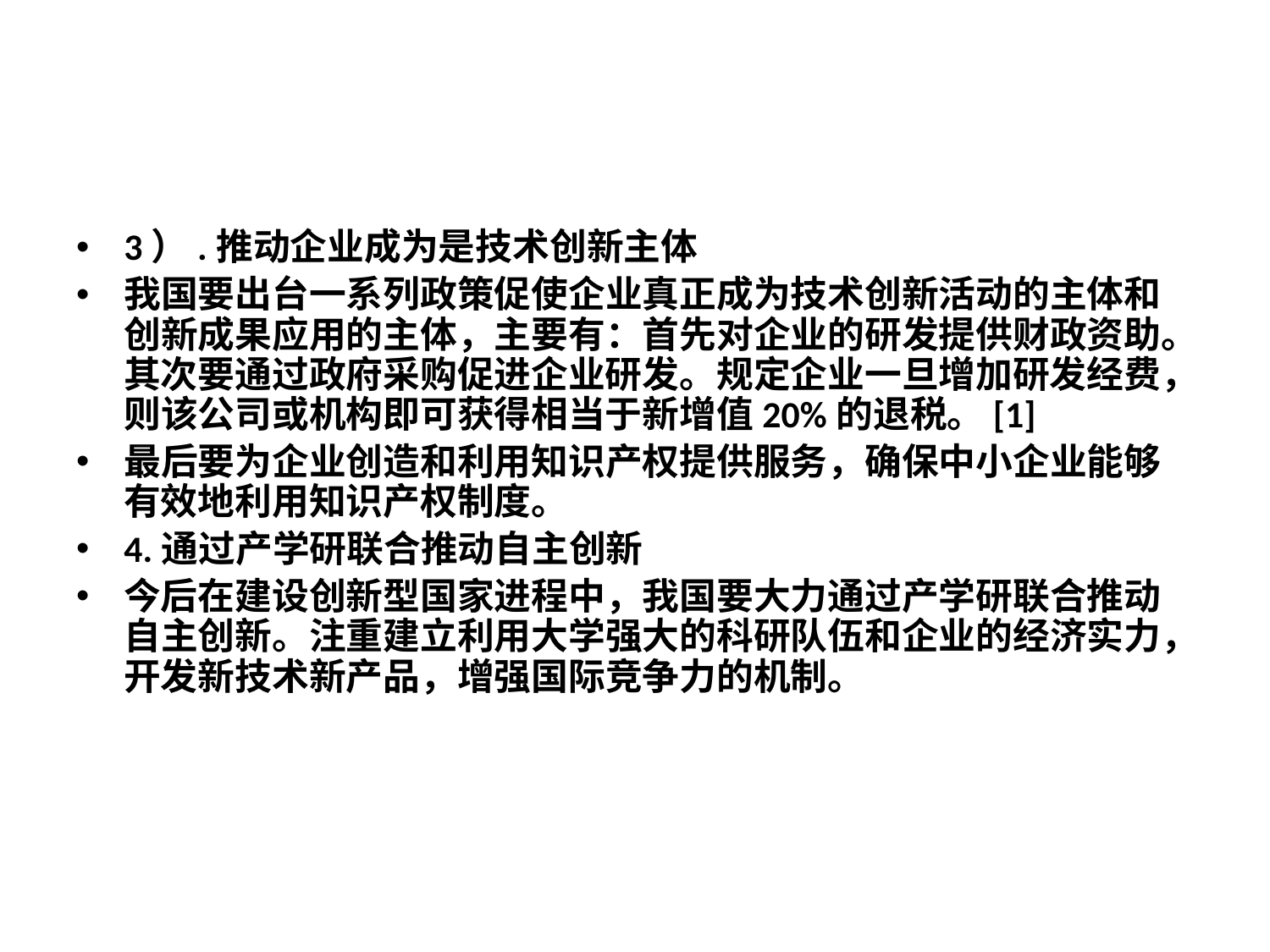

#
3）.推动企业成为是技术创新主体
我国要出台一系列政策促使企业真正成为技术创新活动的主体和创新成果应用的主体，主要有：首先对企业的研发提供财政资助。其次要通过政府采购促进企业研发。规定企业一旦增加研发经费，则该公司或机构即可获得相当于新增值20%的退税。[1]
最后要为企业创造和利用知识产权提供服务，确保中小企业能够有效地利用知识产权制度。
4.通过产学研联合推动自主创新
今后在建设创新型国家进程中，我国要大力通过产学研联合推动自主创新。注重建立利用大学强大的科研队伍和企业的经济实力，开发新技术新产品，增强国际竞争力的机制。